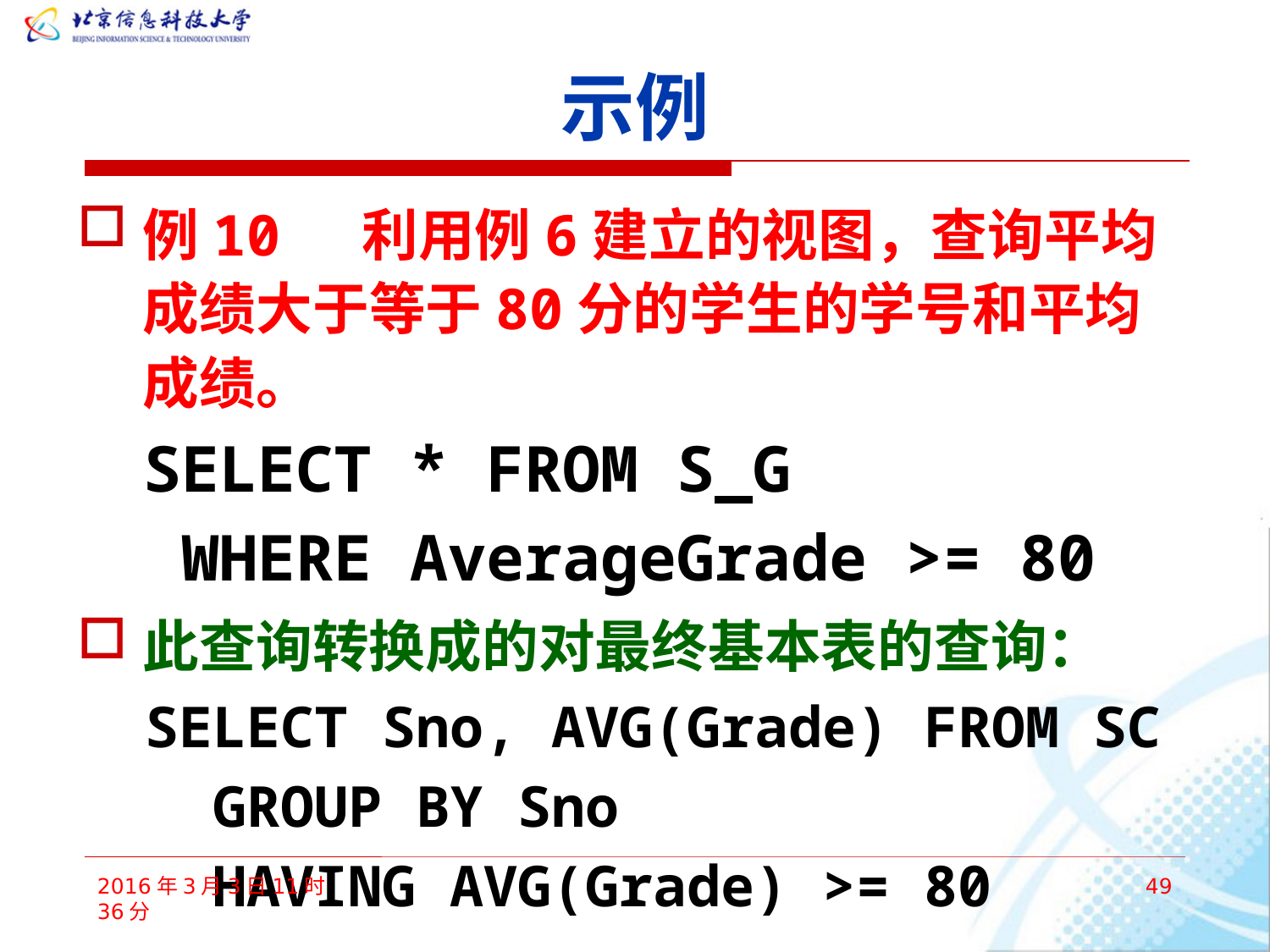

# 示例
例10  利用例6建立的视图，查询平均成绩大于等于80分的学生的学号和平均成绩。
SELECT * FROM S_G
 WHERE AverageGrade >= 80
此查询转换成的对最终基本表的查询：
  SELECT Sno, AVG(Grade) FROM SC
    GROUP BY Sno
    HAVING AVG(Grade) >= 80
2016年3月3日11时36分
49